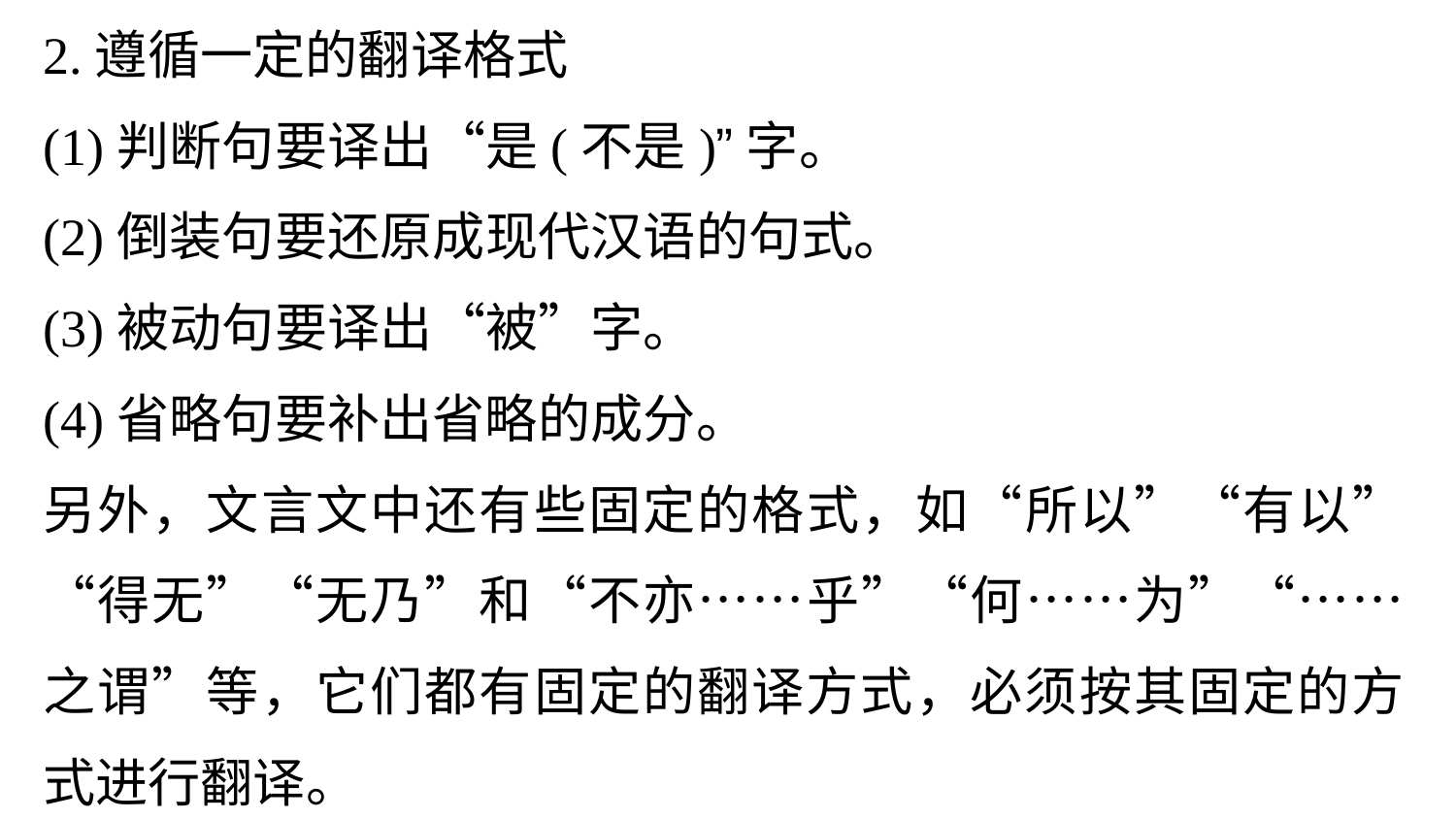

2.遵循一定的翻译格式
(1)判断句要译出“是(不是)”字。
(2)倒装句要还原成现代汉语的句式。
(3)被动句要译出“被”字。
(4)省略句要补出省略的成分。
另外，文言文中还有些固定的格式，如“所以”“有以”“得无”“无乃”和“不亦……乎”“何……为”“……之谓”等，它们都有固定的翻译方式，必须按其固定的方式进行翻译。